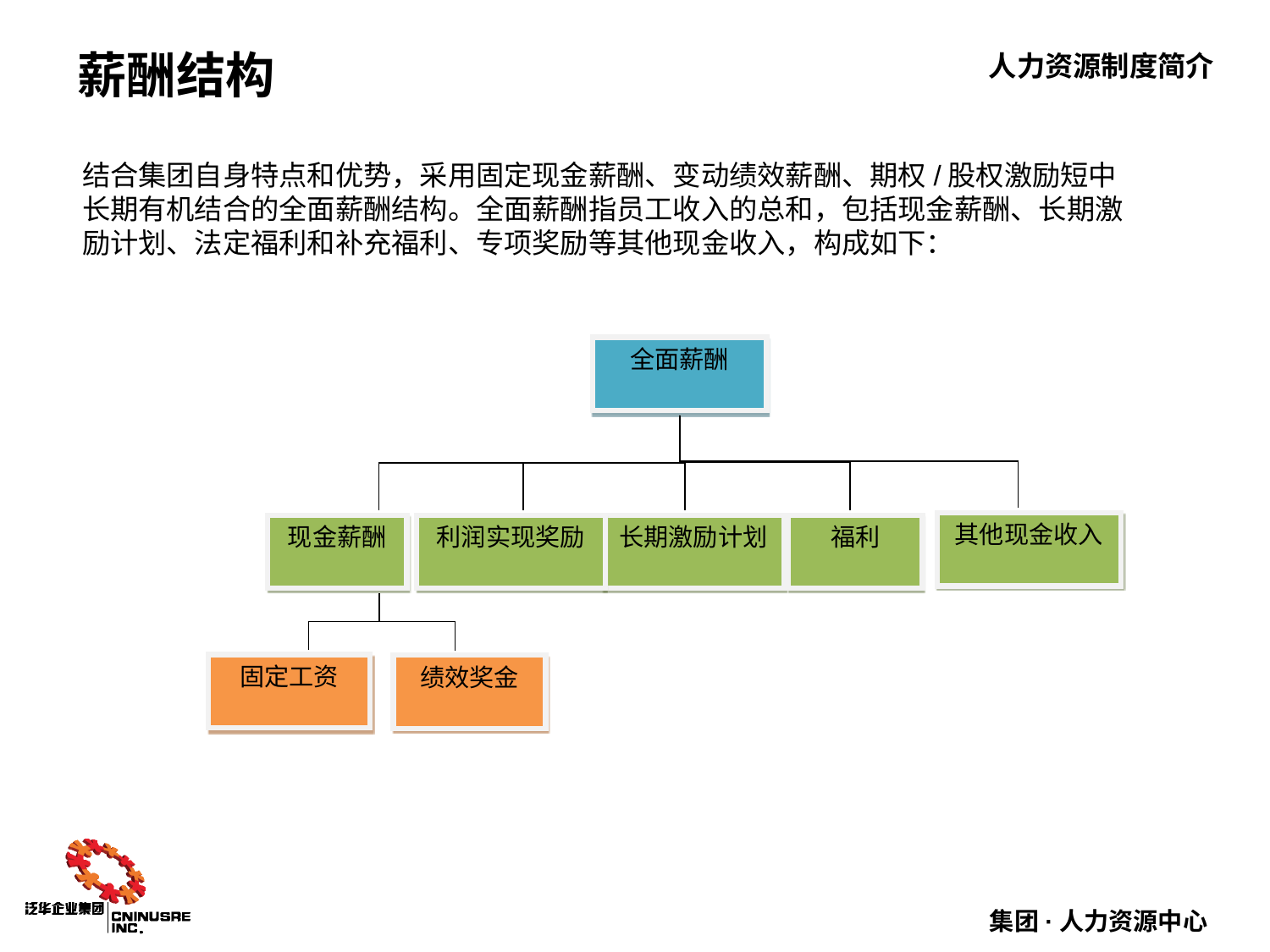

# 薪酬结构

基于泛华优秀基因传承，适应泛华创新型知识企业发展的需要，
支持快速培养一批年轻核心骨干力量的要求，泛华实行初任干部见习
结合集团自身特点和优势，采用固定现金薪酬、变动绩效薪酬、期权/股权激励短中长期有机结合的全面薪酬结构。全面薪酬指员工收入的总和，包括现金薪酬、长期激励计划、法定福利和补充福利、专项奖励等其他现金收入，构成如下：

全面薪酬

其他现金收入
现金薪酬
利润实现奖励
长期激励计划

福利

固定工资
绩效奖金